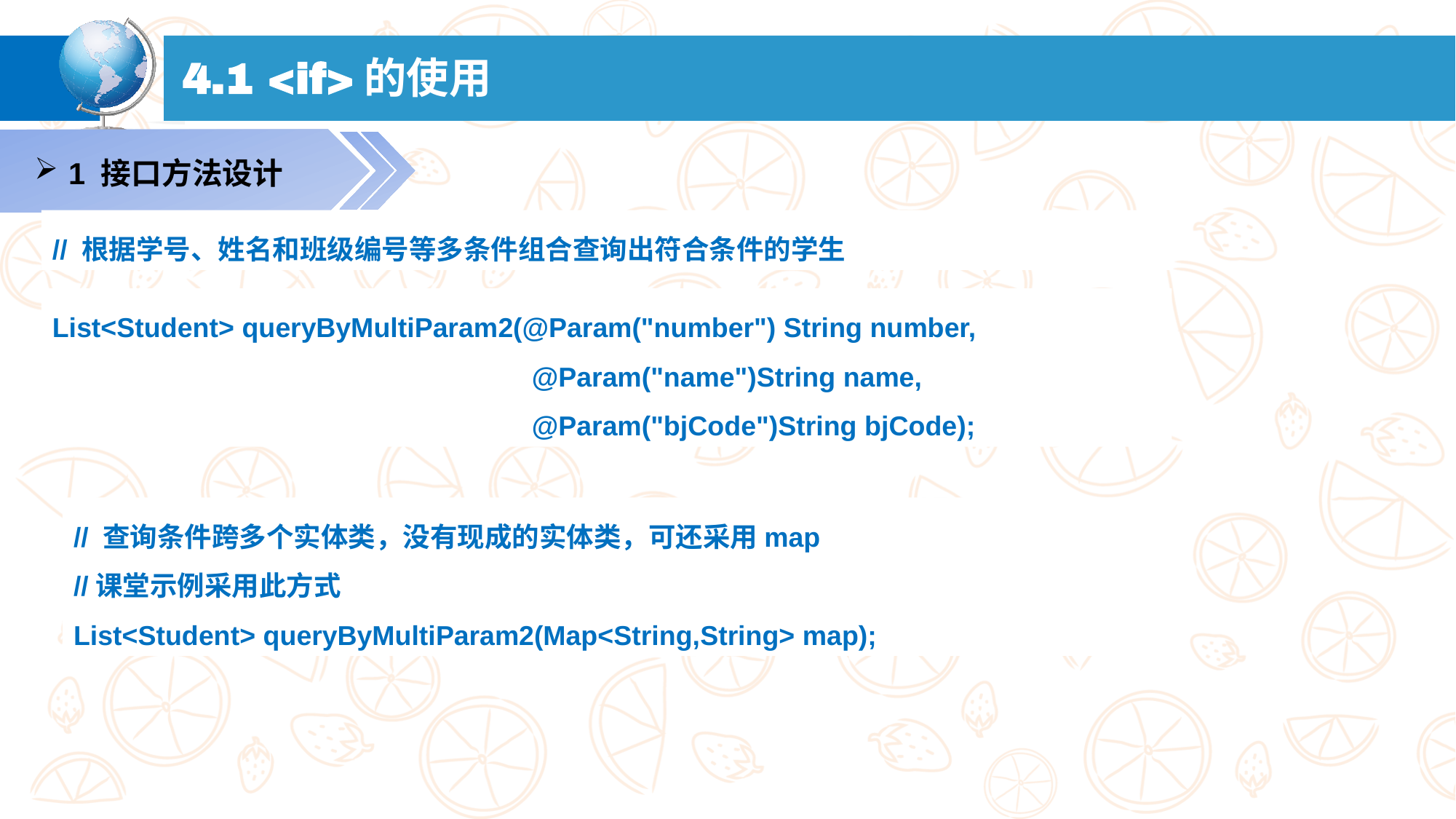

# 4.1 <if>的使用

1 接口方法设计
// 根据学号、姓名和班级编号等多条件组合查询出符合条件的学生
List<Student> queryByMultiParam2(@Param("number") String number,
                                                               @Param("name")String name,
                                                               @Param("bjCode")String bjCode);
// 查询条件跨多个实体类，没有现成的实体类，可还采用map
//课堂示例采用此方式
List<Student> queryByMultiParam2(Map<String,String> map);